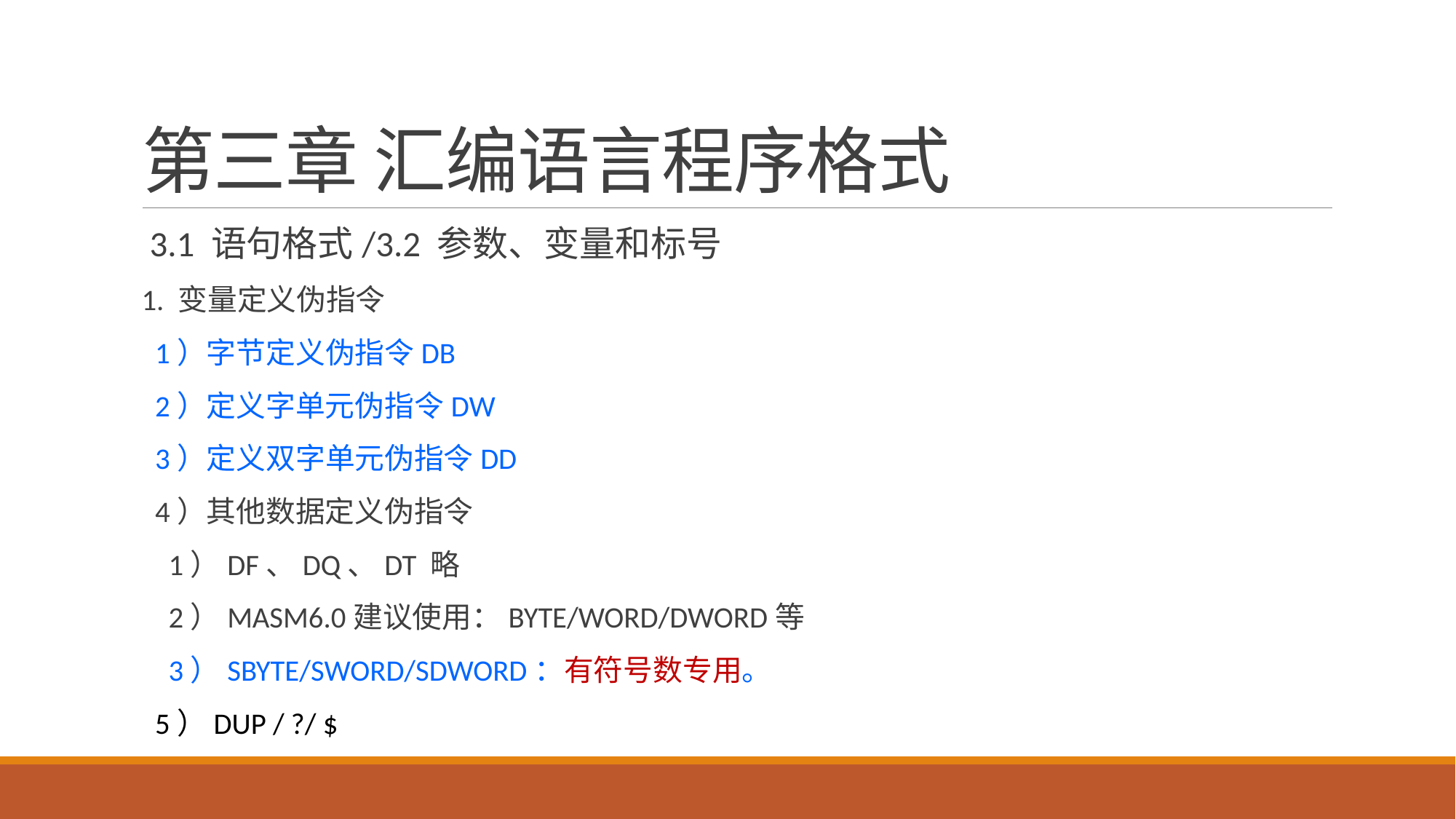

# 第三章 汇编语言程序格式
 3.1 语句格式/3.2 参数、变量和标号
1. 变量定义伪指令
  1）字节定义伪指令DB
  2）定义字单元伪指令DW
  3）定义双字单元伪指令DD
  4）其他数据定义伪指令
    1）DF、DQ、DT 略
    2）MASM6.0建议使用：BYTE/WORD/DWORD等
    3）SBYTE/SWORD/SDWORD：有符号数专用。
  5）DUP / ?/ $